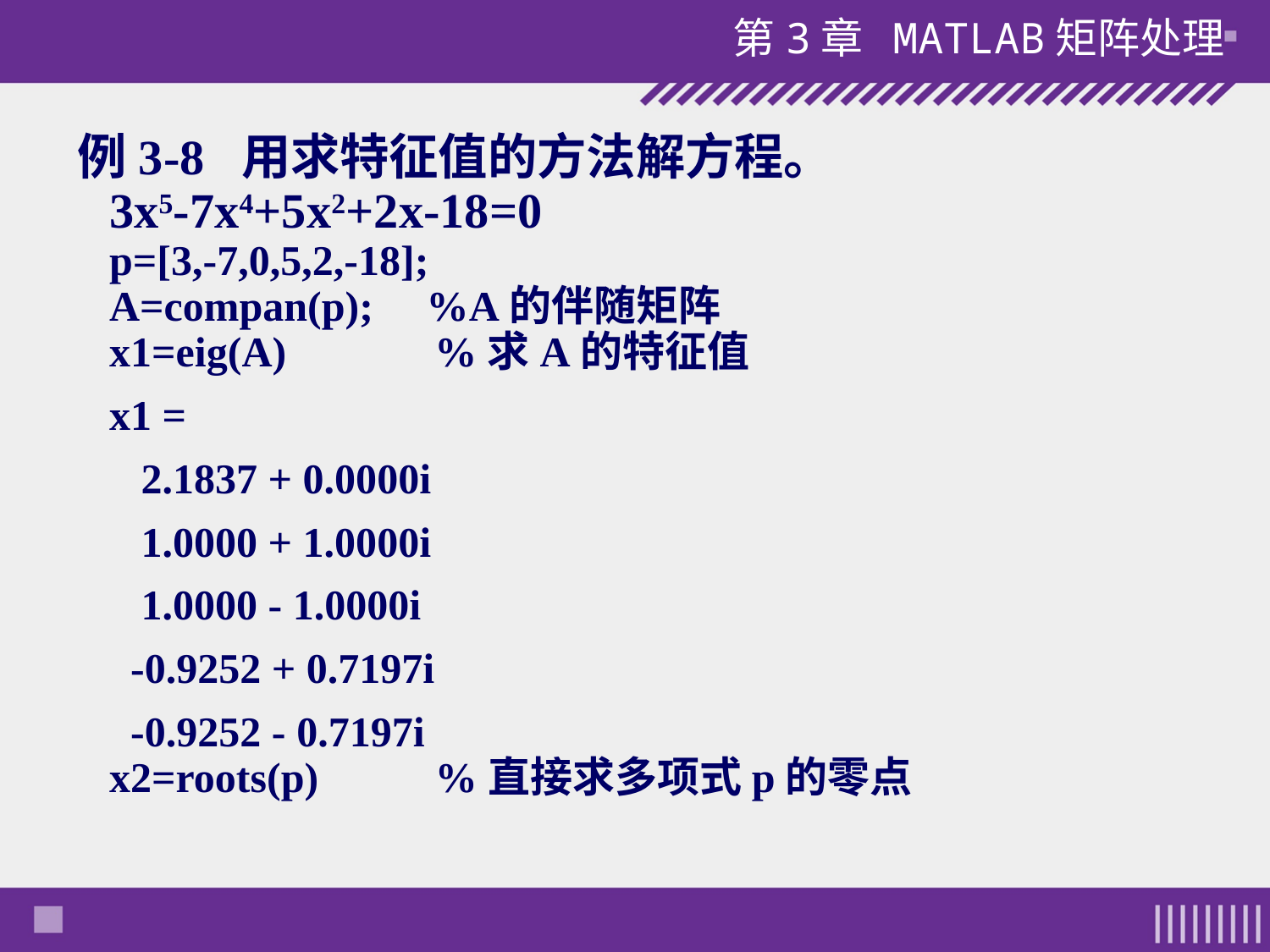

例3-8  用求特征值的方法解方程。
3x5-7x4+5x2+2x-18=0
p=[3,-7,0,5,2,-18];
A=compan(p);     %A的伴随矩阵
x1=eig(A)              %求A的特征值
   x1 =
      2.1837 + 0.0000i
      1.0000 + 1.0000i
      1.0000 - 1.0000i
     -0.9252 + 0.7197i
     -0.9252 - 0.7197i
x2=roots(p)           %直接求多项式p的零点